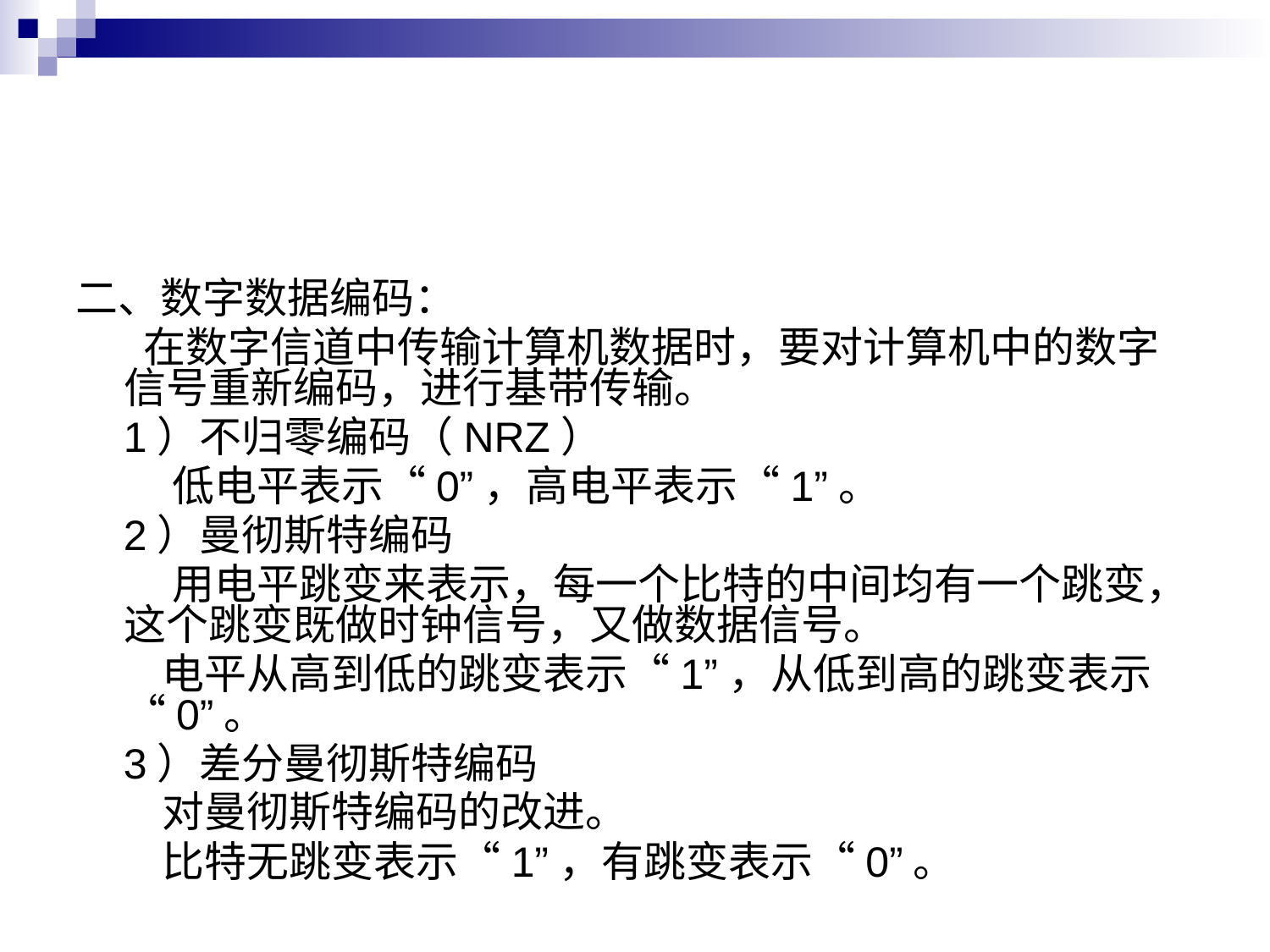

#
二、数字数据编码：
      在数字信道中传输计算机数据时，要对计算机中的数字信号重新编码，进行基带传输。
    1）不归零编码（NRZ）
         低电平表示“0”，高电平表示“1”。
    2）曼彻斯特编码
         用电平跳变来表示，每一个比特的中间均有一个跳变，这个跳变既做时钟信号，又做数据信号。
        电平从高到低的跳变表示“1”，从低到高的跳变表示“0”。
    3）差分曼彻斯特编码
        对曼彻斯特编码的改进。
        比特无跳变表示“1”，有跳变表示“0”。